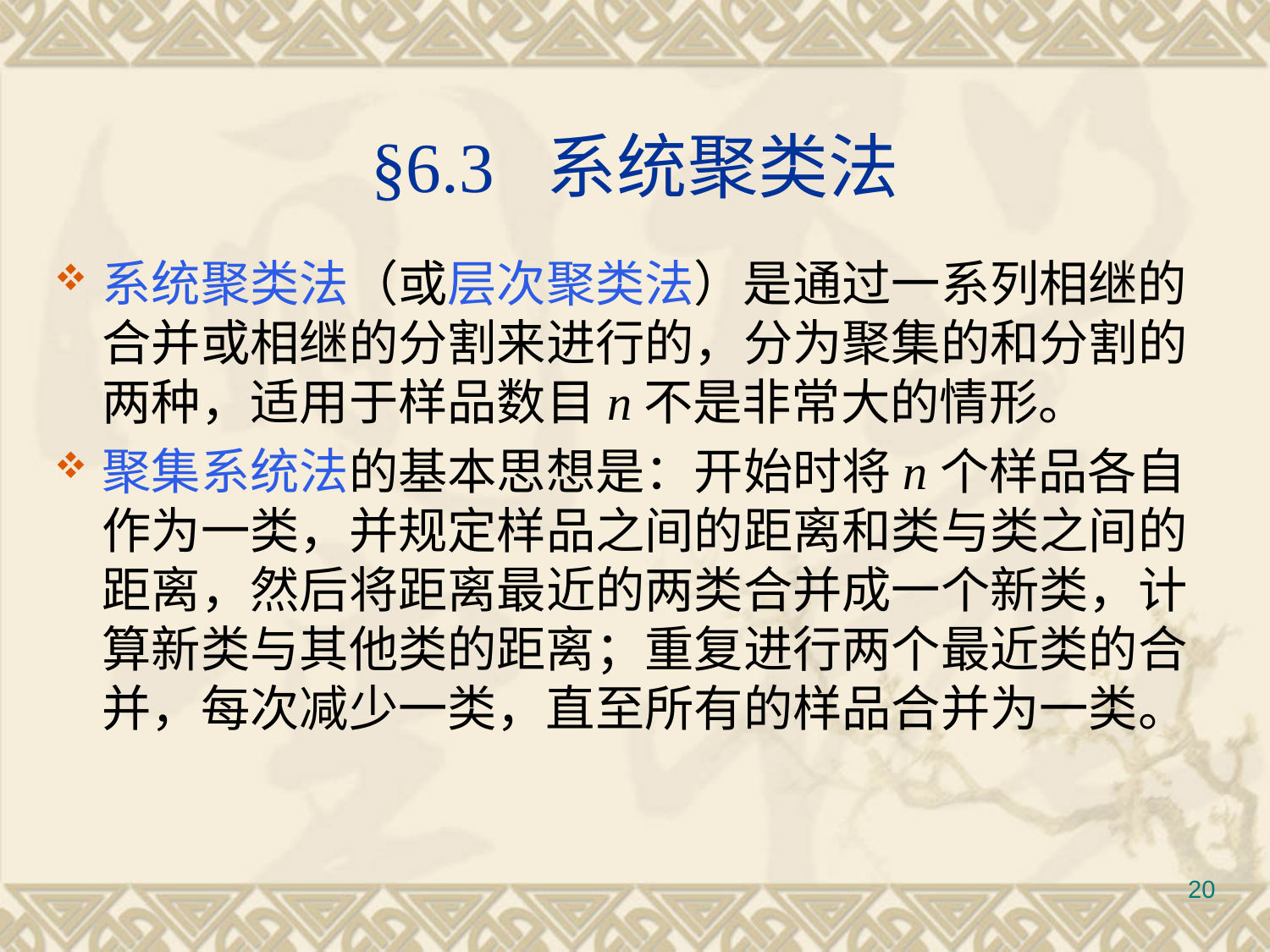

# §6.3  系统聚类法
系统聚类法（或层次聚类法）是通过一系列相继的合并或相继的分割来进行的，分为聚集的和分割的两种，适用于样品数目n不是非常大的情形。
聚集系统法的基本思想是：开始时将n个样品各自作为一类，并规定样品之间的距离和类与类之间的距离，然后将距离最近的两类合并成一个新类，计算新类与其他类的距离；重复进行两个最近类的合并，每次减少一类，直至所有的样品合并为一类。
20